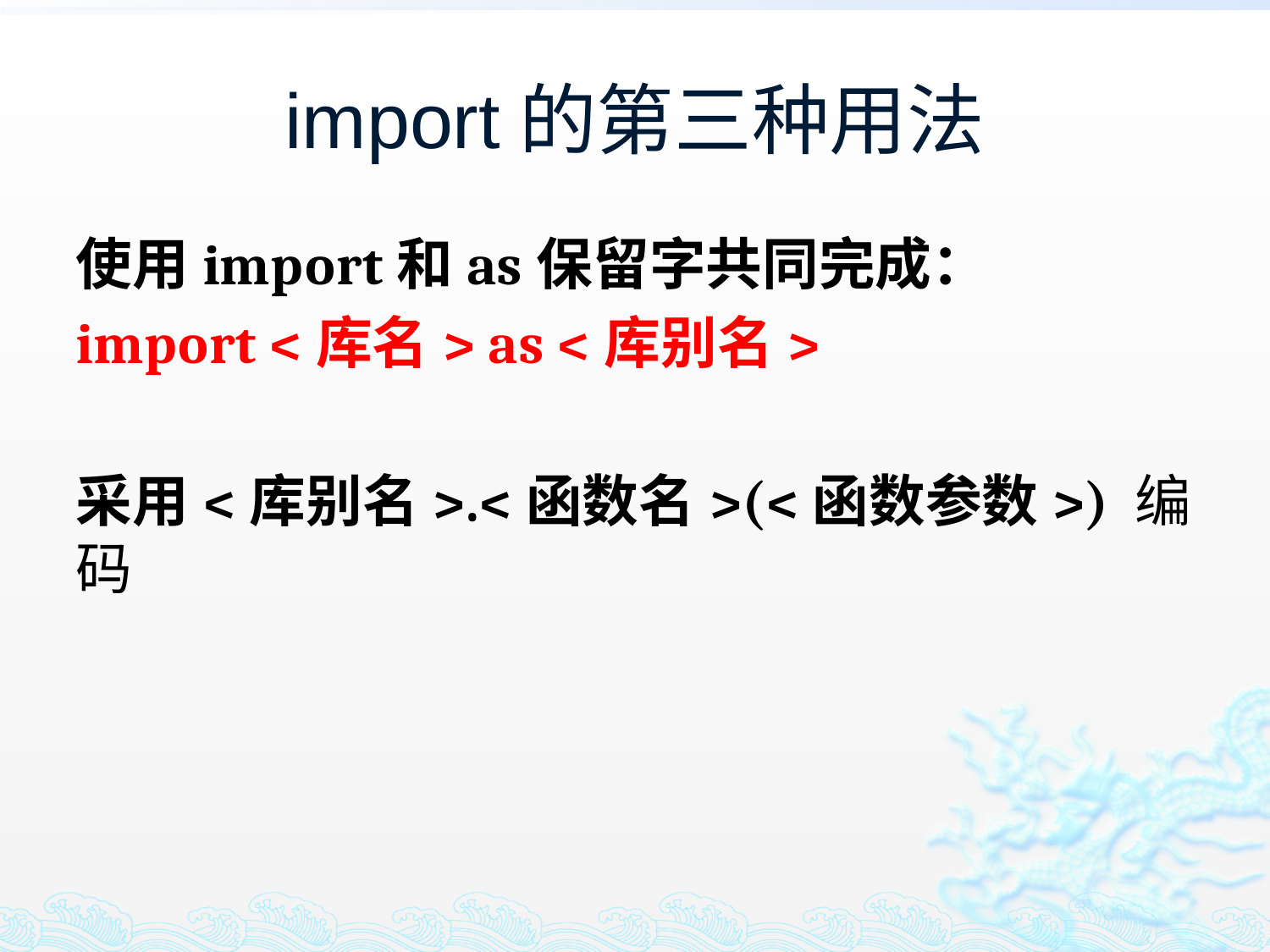

# import的第三种用法
使用import和as保留字共同完成：
import <库名> as <库别名>

采用<库别名>.<函数名>(<函数参数>) 编码